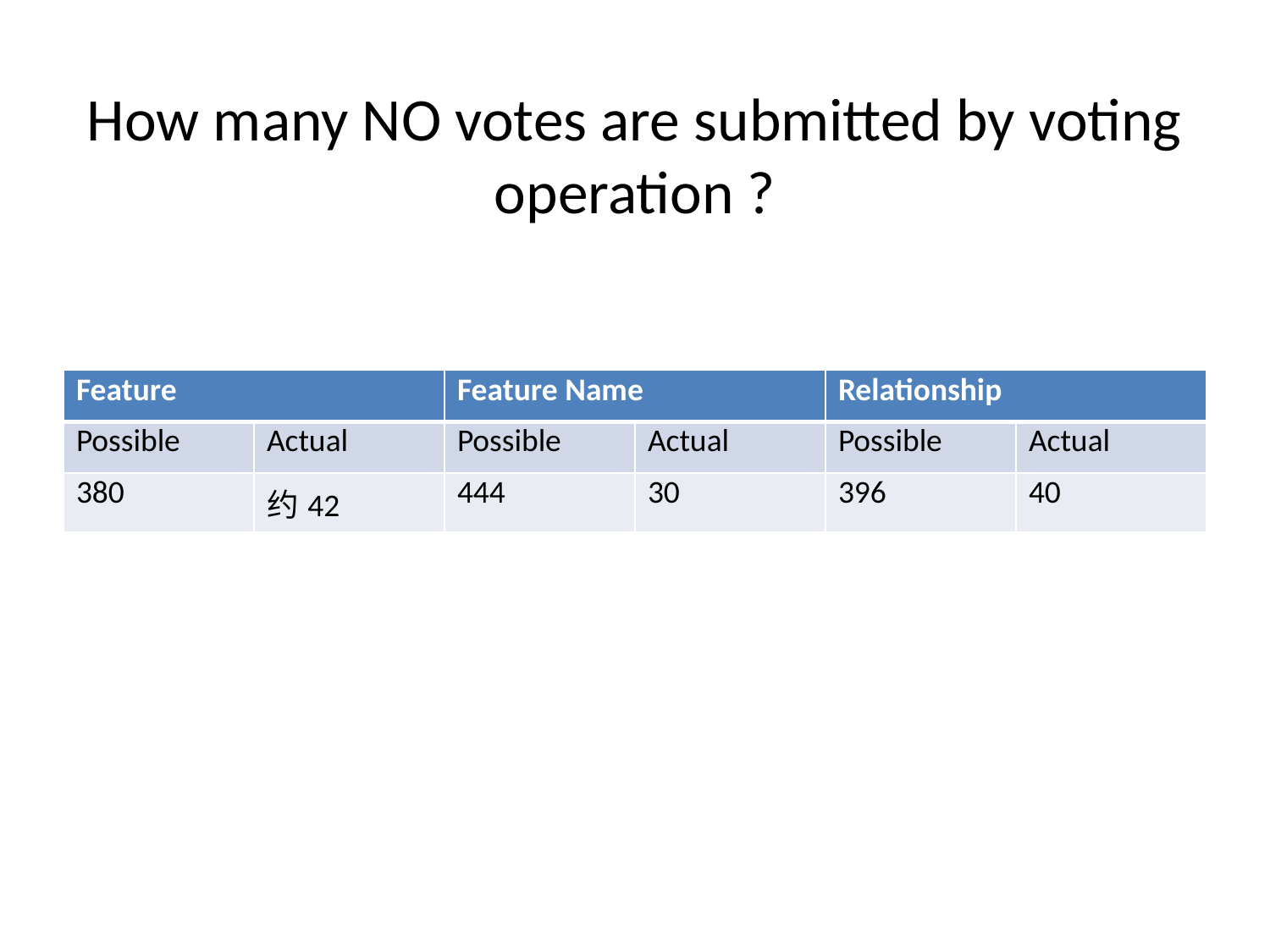

# How many NO votes are submitted by voting operation ?
| Feature |  | Feature Name |  | Relationship |  |
| --- | --- | --- | --- | --- | --- |
| Possible | Actual | Possible | Actual | Possible | Actual |
| 380 | 约42 | 444 | 30 | 396 | 40 |